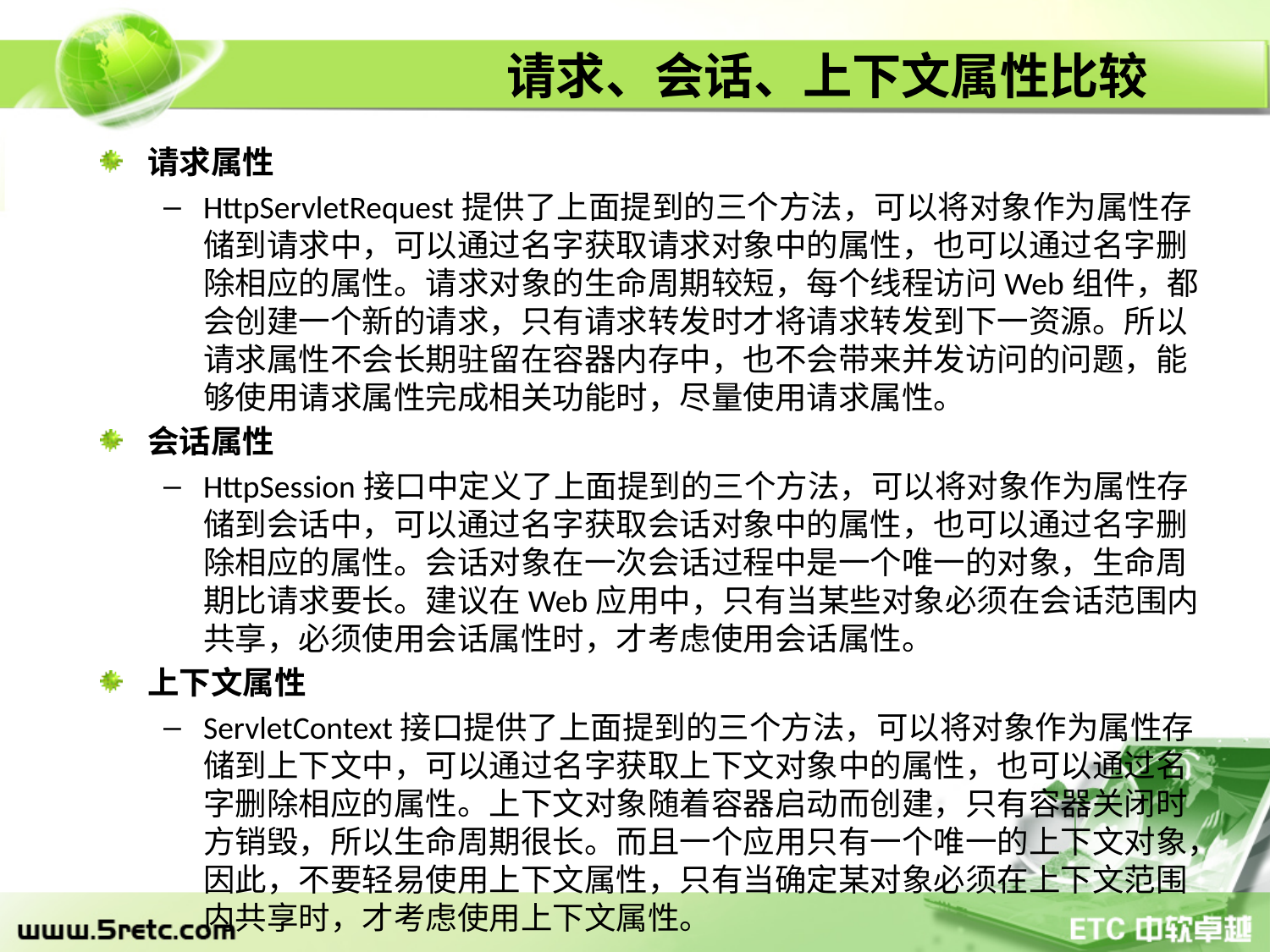

# 请求、会话、上下文属性比较
请求属性
HttpServletRequest提供了上面提到的三个方法，可以将对象作为属性存储到请求中，可以通过名字获取请求对象中的属性，也可以通过名字删除相应的属性。请求对象的生命周期较短，每个线程访问Web组件，都会创建一个新的请求，只有请求转发时才将请求转发到下一资源。所以请求属性不会长期驻留在容器内存中，也不会带来并发访问的问题，能够使用请求属性完成相关功能时，尽量使用请求属性。
会话属性
HttpSession接口中定义了上面提到的三个方法，可以将对象作为属性存储到会话中，可以通过名字获取会话对象中的属性，也可以通过名字删除相应的属性。会话对象在一次会话过程中是一个唯一的对象，生命周期比请求要长。建议在Web应用中，只有当某些对象必须在会话范围内共享，必须使用会话属性时，才考虑使用会话属性。
上下文属性
ServletContext接口提供了上面提到的三个方法，可以将对象作为属性存储到上下文中，可以通过名字获取上下文对象中的属性，也可以通过名字删除相应的属性。上下文对象随着容器启动而创建，只有容器关闭时方销毁，所以生命周期很长。而且一个应用只有一个唯一的上下文对象，因此，不要轻易使用上下文属性，只有当确定某对象必须在上下文范围内共享时，才考虑使用上下文属性。